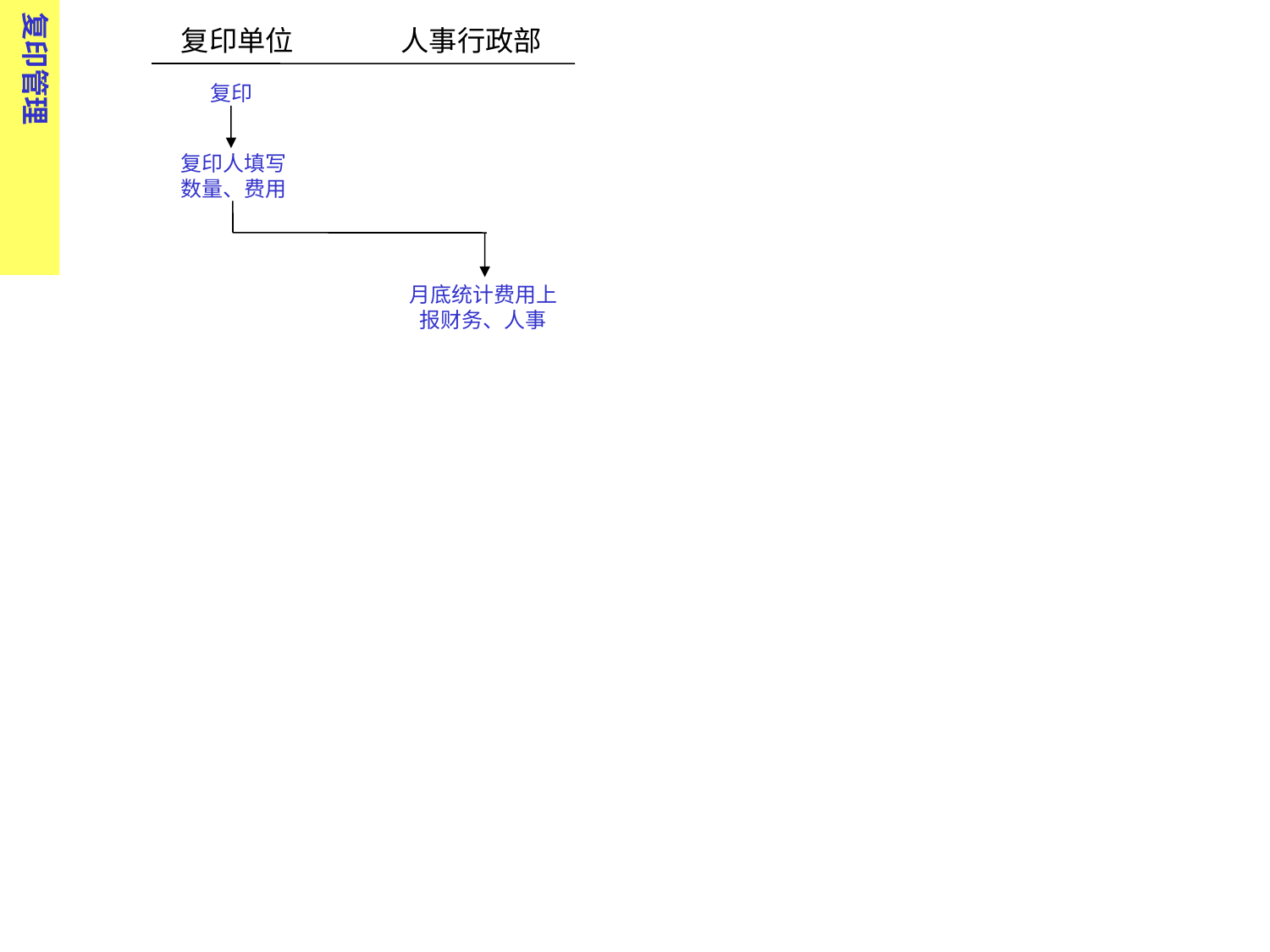

复印管理
复印单位                 人事行政部

复印

复印人填写数量、费用

月底统计费用上报财务、人事
34